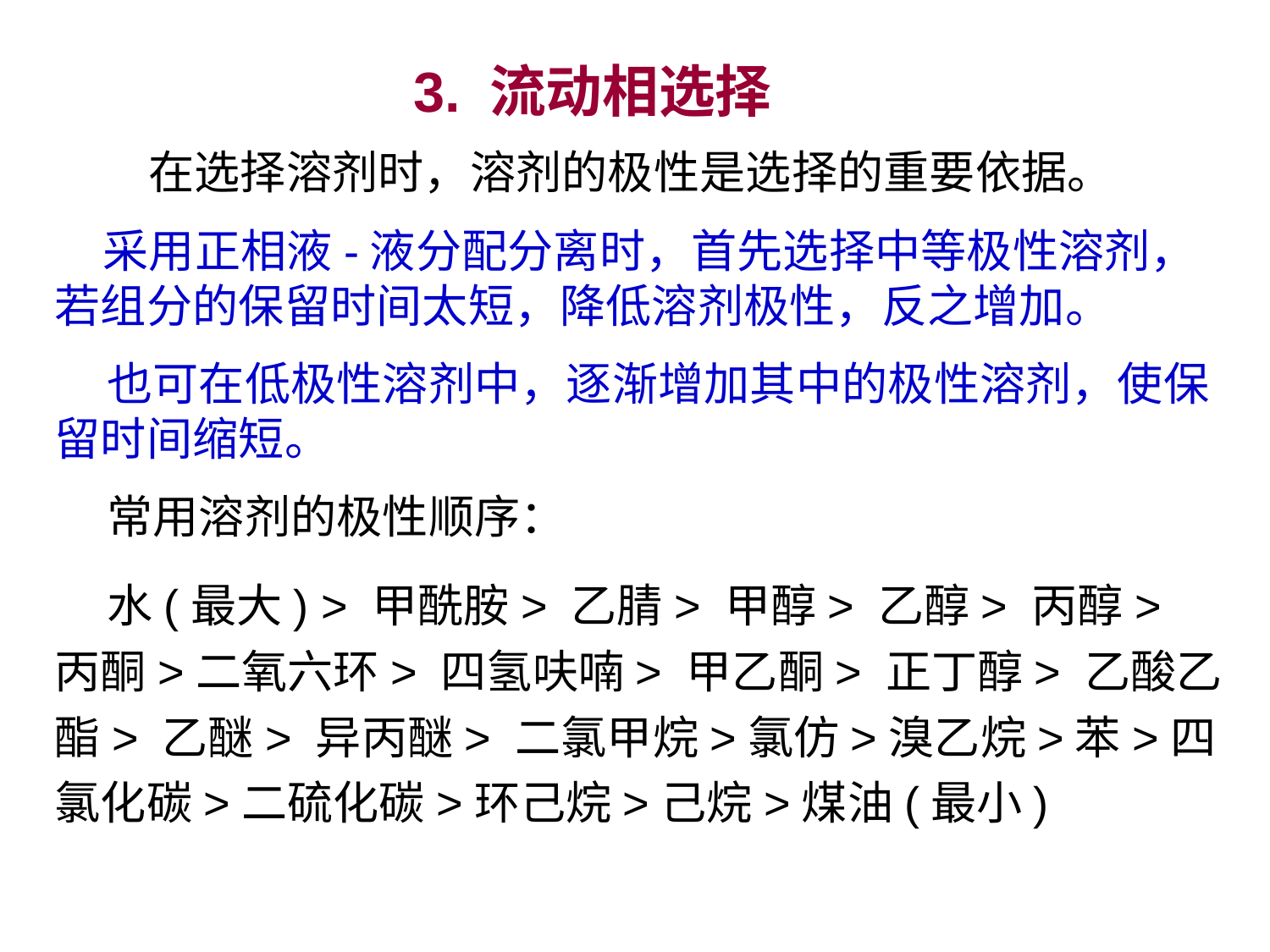

# 3. 流动相选择
        在选择溶剂时，溶剂的极性是选择的重要依据。
    采用正相液-液分配分离时，首先选择中等极性溶剂，若组分的保留时间太短，降低溶剂极性，反之增加。
    也可在低极性溶剂中，逐渐增加其中的极性溶剂，使保留时间缩短。
    常用溶剂的极性顺序：
    水(最大) > 甲酰胺> 乙腈> 甲醇> 乙醇> 丙醇> 丙酮>二氧六环> 四氢呋喃> 甲乙酮> 正丁醇> 乙酸乙酯> 乙醚> 异丙醚> 二氯甲烷>氯仿>溴乙烷>苯>四氯化碳>二硫化碳>环己烷>己烷>煤油(最小)